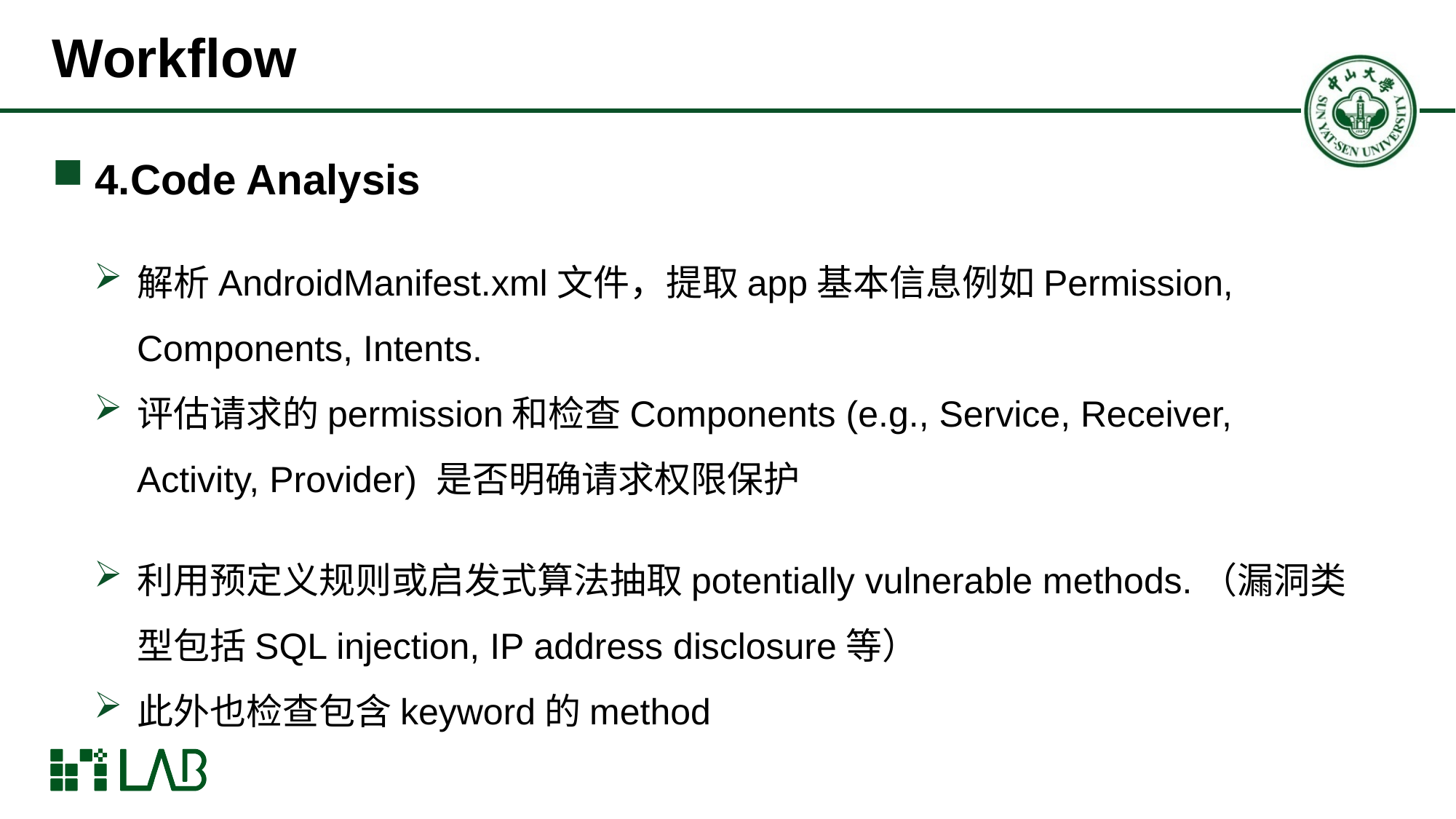

# Workflow
4.Code Analysis
解析AndroidManifest.xml文件，提取app基本信息例如Permission, Components, Intents.
评估请求的permission和检查Components (e.g., Service, Receiver, Activity, Provider) 是否明确请求权限保护

利用预定义规则或启发式算法抽取potentially vulnerable methods.（漏洞类型包括SQL injection, IP address disclosure等）
此外也检查包含keyword的method